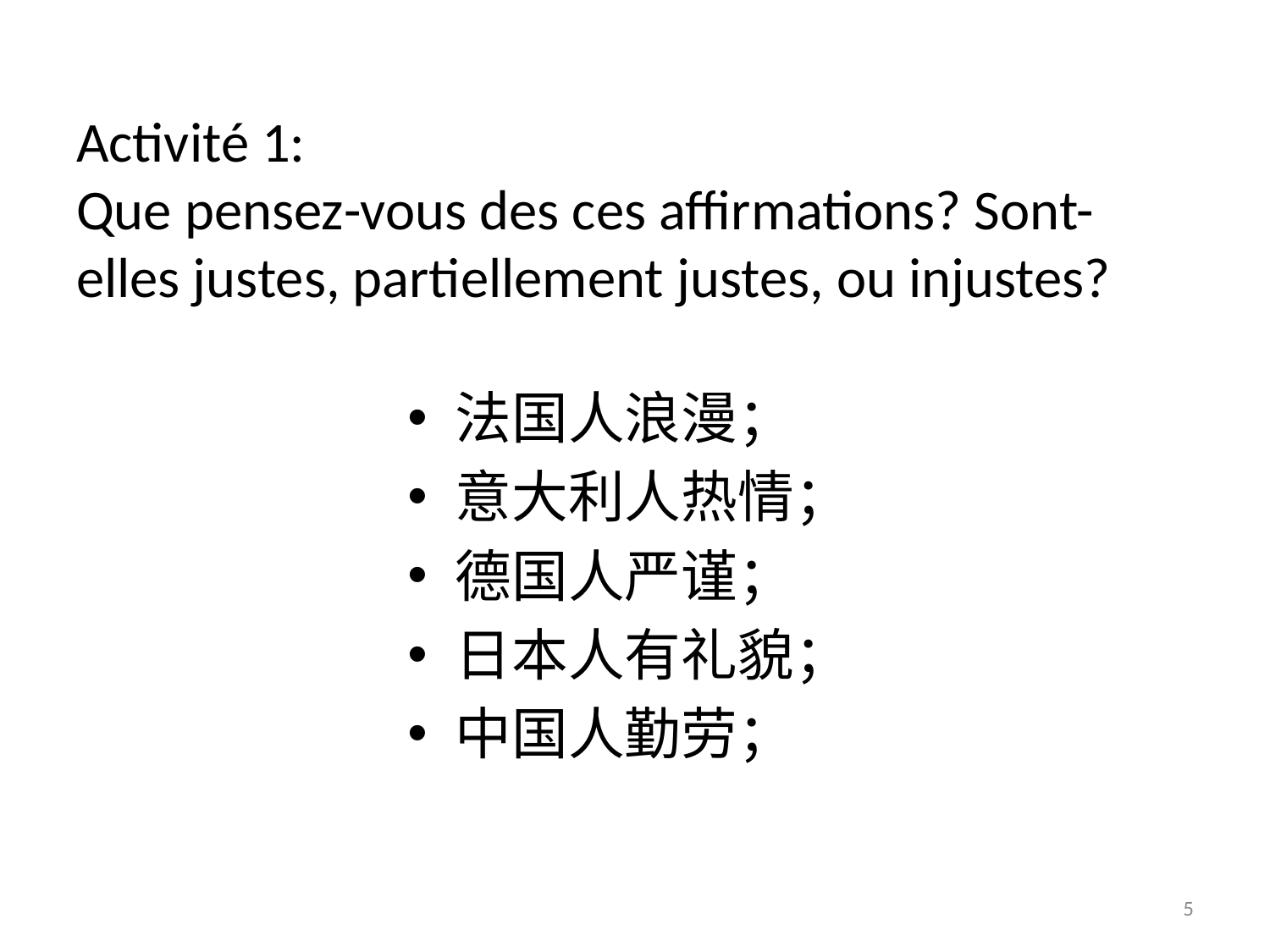

# Activité 1: Que pensez-vous des ces affirmations? Sont-elles justes, partiellement justes, ou injustes?
法国人浪漫；
意大利人热情；
德国人严谨；
日本人有礼貌；
中国人勤劳；
5